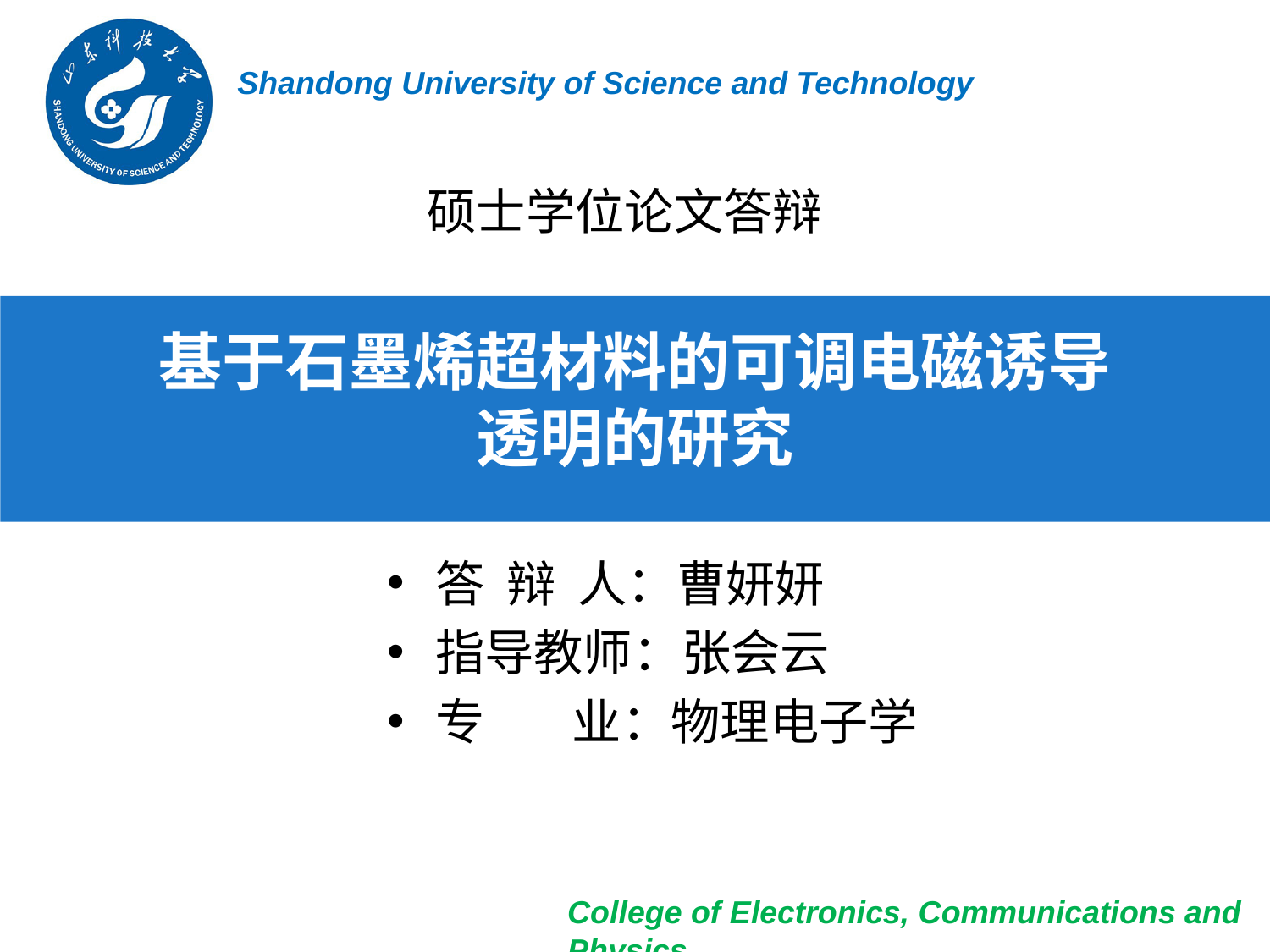

硕士学位论文答辩
基于石墨烯超材料的可调电磁诱导
透明的研究

答  辩  人：曹妍妍
指导教师：张会云
专        业：物理电子学